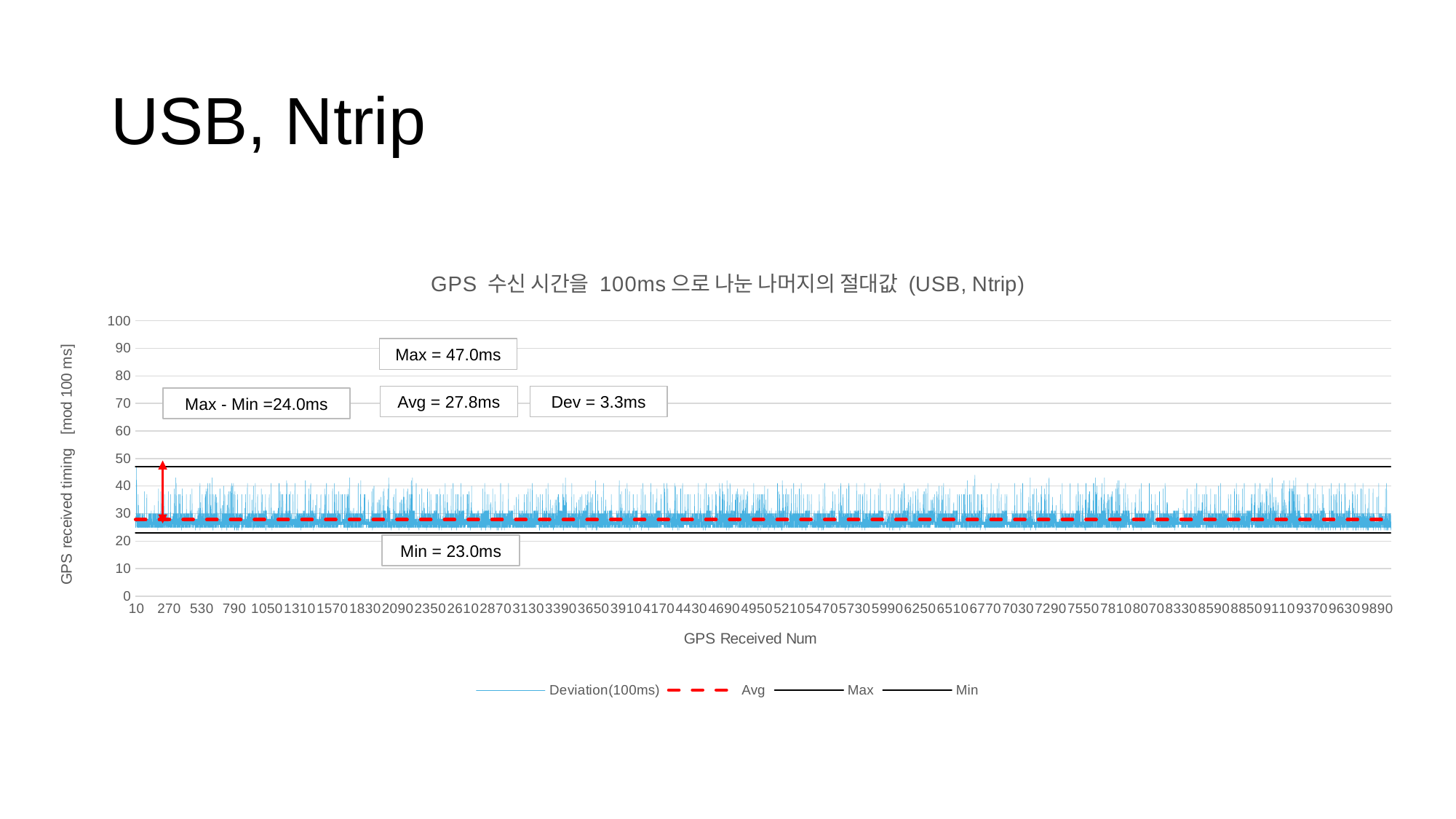

# USB, Ntrip

### Chart: GPS 수신 시간을 100ms으로 나눈 나머지의 절대값 (USB, Ntrip)

| Category |  |  |  |  |
|---|---|---|---|---|
Max = 47.0ms
Avg = 27.8ms
Dev = 3.3ms
Max - Min =24.0ms
Min = 23.0ms